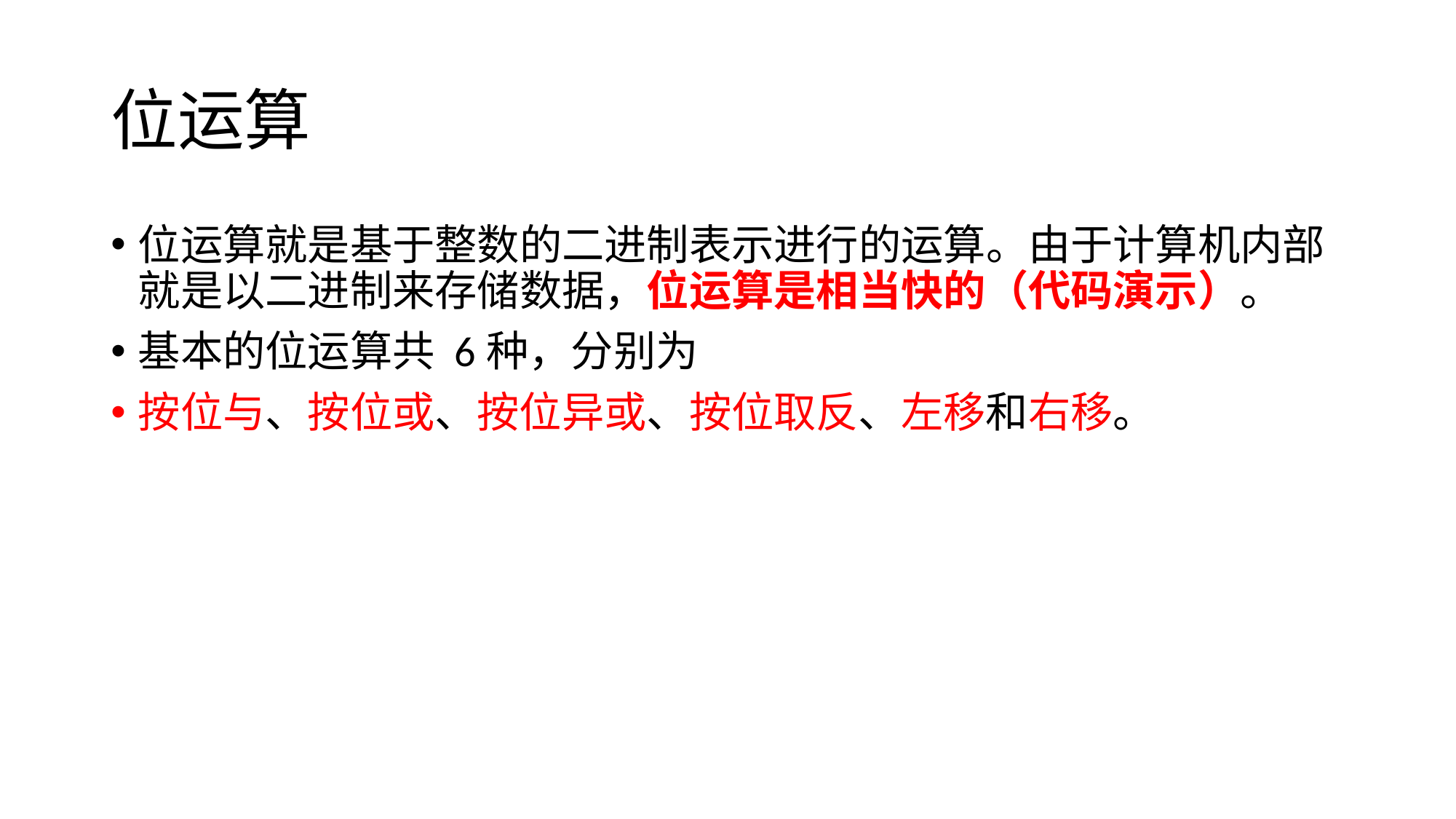

# 位运算
位运算就是基于整数的二进制表示进行的运算。由于计算机内部就是以二进制来存储数据，位运算是相当快的（代码演示）。
基本的位运算共 6种，分别为
按位与、按位或、按位异或、按位取反、左移和右移。